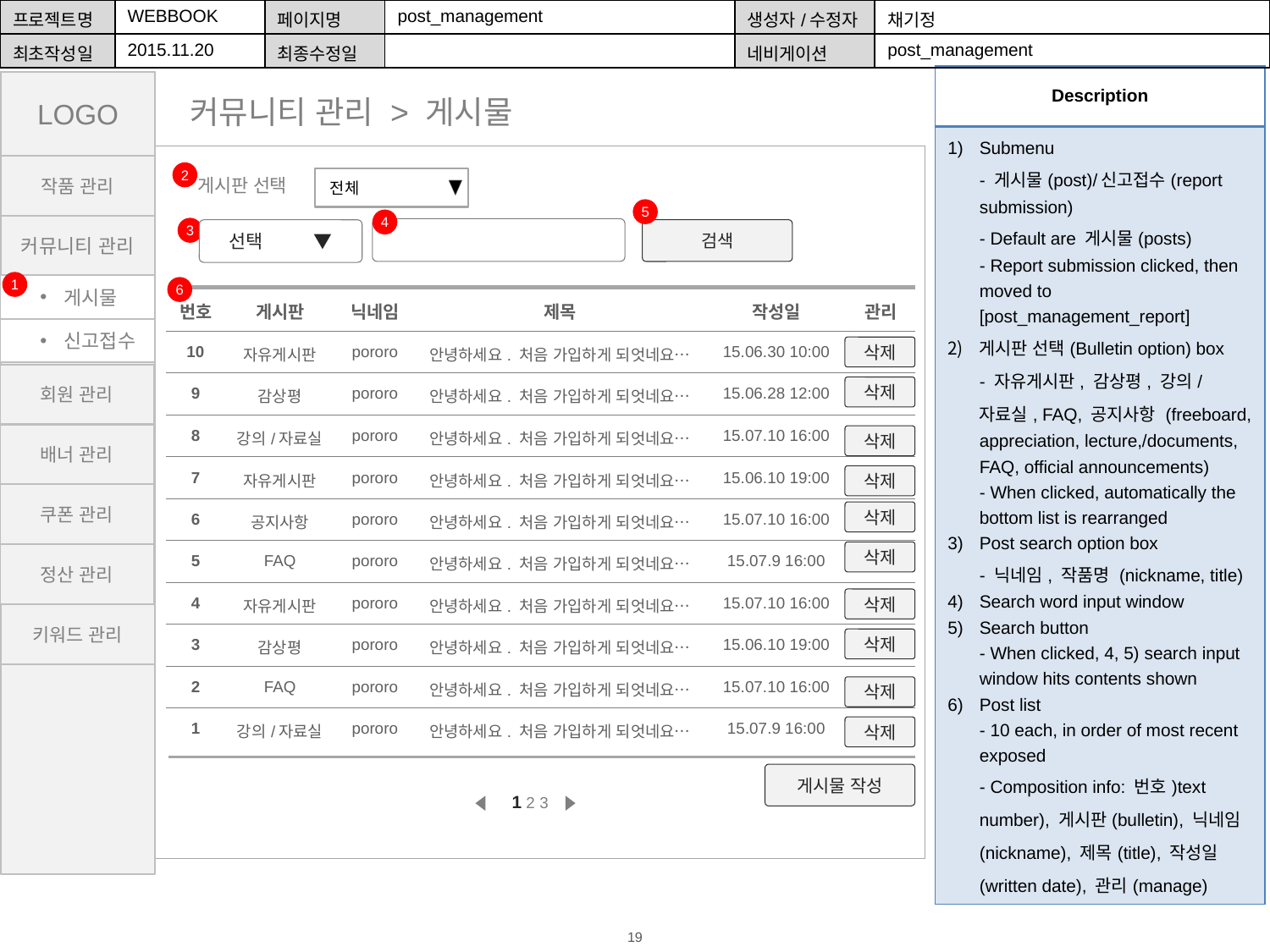

| 프로젝트명 | WEBBOOK | 페이지명 | post\_management | 생성자/수정자 | 채기정 |
| --- | --- | --- | --- | --- | --- |
| 최초작성일 | 2015.11.20 | 최종수정일 |  | 네비게이션 | post\_management |
| Description |
| --- |
| Submenu - 게시물(post)/신고접수(report submission) - Default are 게시물(posts) - Report submission clicked, then moved to [post\_management\_report] 게시판 선택(Bulletin option) box - 자유게시판, 감상평, 강의/자료실, FAQ, 공지사항 (freeboard, appreciation, lecture,/documents, FAQ, official announcements) - When clicked, automatically the bottom list is rearranged Post search option box - 닉네임, 작품명 (nickname, title) Search word input window Search button - When clicked, 4, 5) search input window hits contents shown Post list - 10 each, in order of most recent exposed - Composition info: 번호)text number), 게시판(bulletin), 닉네임(nickname), 제목(title), 작성일(written date), 관리(manage) |

LOGO
커뮤니티 관리 > 게시물

작품 관리
2
게시판 선택
전체

5
4
커뮤니티 관리
3

선택          ▼
검색
1
게시물
6
| 번호 | 게시판 | 닉네임 | 제목 | 작성일 | 관리 |
| --- | --- | --- | --- | --- | --- |
| 10 | 자유게시판 | pororo | 안녕하세요. 처음 가입하게 되엇네요… | 15.06.30 10:00 |  |
| 9 | 감상평 | pororo | 안녕하세요. 처음 가입하게 되엇네요… | 15.06.28 12:00 |  |
| 8 | 강의/자료실 | pororo | 안녕하세요. 처음 가입하게 되엇네요… | 15.07.10 16:00 |  |
| 7 | 자유게시판 | pororo | 안녕하세요. 처음 가입하게 되엇네요… | 15.06.10 19:00 |  |
| 6 | 공지사항 | pororo | 안녕하세요. 처음 가입하게 되엇네요… | 15.07.10 16:00 |  |
| 5 | FAQ | pororo | 안녕하세요. 처음 가입하게 되엇네요… | 15.07.9 16:00 |  |
| 4 | 자유게시판 | pororo | 안녕하세요. 처음 가입하게 되엇네요… | 15.07.10 16:00 |  |
| 3 | 감상평 | pororo | 안녕하세요. 처음 가입하게 되엇네요… | 15.06.10 19:00 |  |
| 2 | FAQ | pororo | 안녕하세요. 처음 가입하게 되엇네요… | 15.07.10 16:00 |  |
| 1 | 강의/자료실 | pororo | 안녕하세요. 처음 가입하게 되엇네요… | 15.07.9 16:00 |  |
신고접수
삭제
회원 관리
삭제
배너 관리
삭제
삭제
쿠폰 관리
삭제
삭제
정산 관리
삭제
키워드 관리
삭제
삭제
삭제
게시물 작성
1 2 3